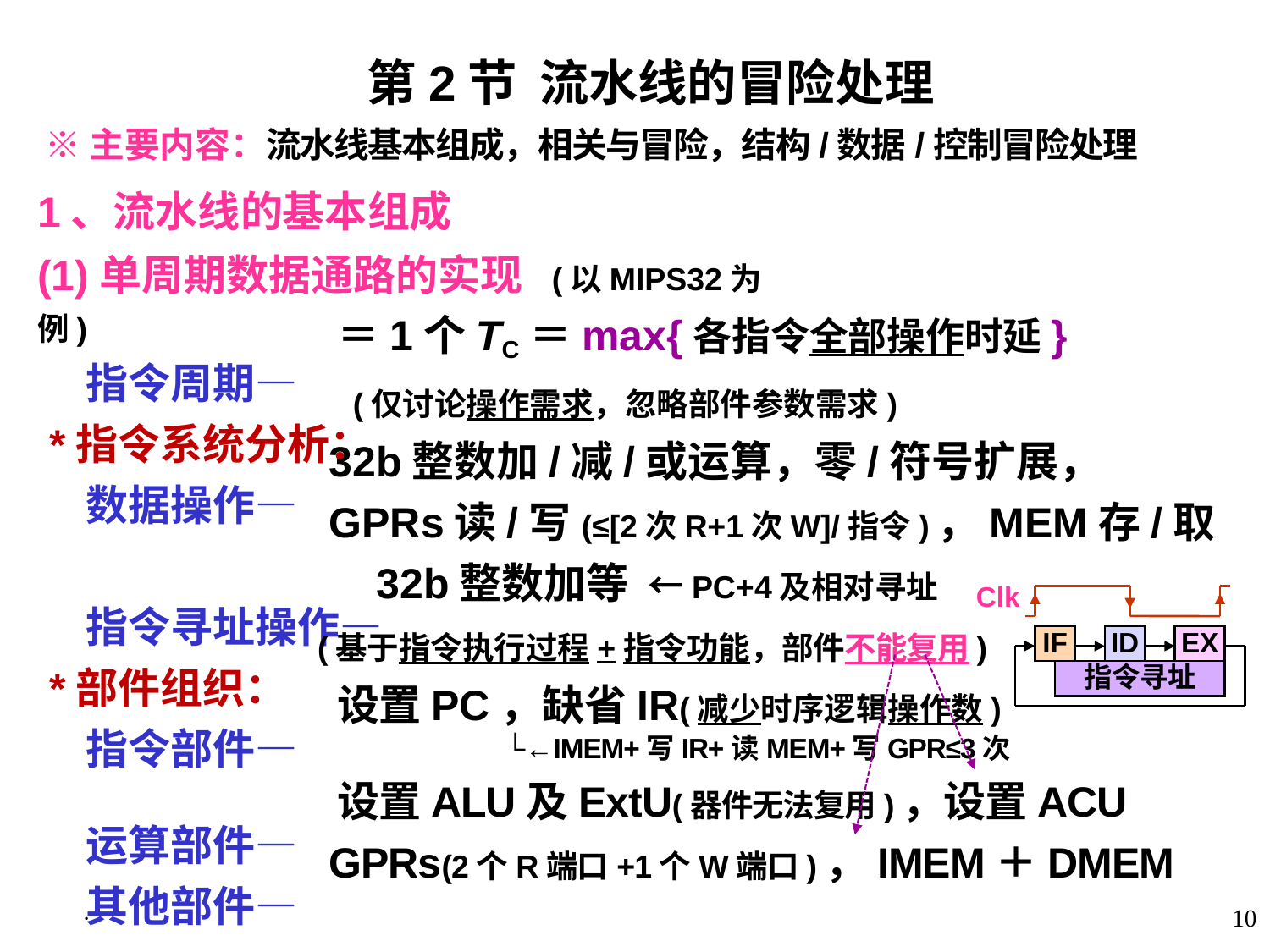

第2节  流水线的冒险处理
 ※主要内容：流水线基本组成，相关与冒险，结构/数据/控制冒险处理
1、流水线的基本组成
(1)单周期数据通路的实现  (以MIPS32为例)
    指令周期—
 *指令系统分析：
    数据操作—

    指令寻址操作—
 *部件组织：
    指令部件—

    运算部件—
    其他部件—
 ＝1个TC＝max{各指令全部操作时延}
   (仅讨论操作需求，忽略部件参数需求)
 32b整数加/减/或运算，零/符号扩展，
 GPRs读/写(≤[2次R+1次W]/指令)，MEM存/取
     32b整数加等  ←PC+4及相对寻址
(基于指令执行过程+指令功能，部件不能复用)
 设置PC，缺省IR(减少时序逻辑操作数)
                        └←IMEM+写IR+读MEM+写GPR≤3次
 设置ALU及ExtU(器件无法复用)，设置ACU
 GPRs(2个R端口+1个W端口)，IMEM＋DMEM
Clk
IF
ID
EX
指令寻址
·
10